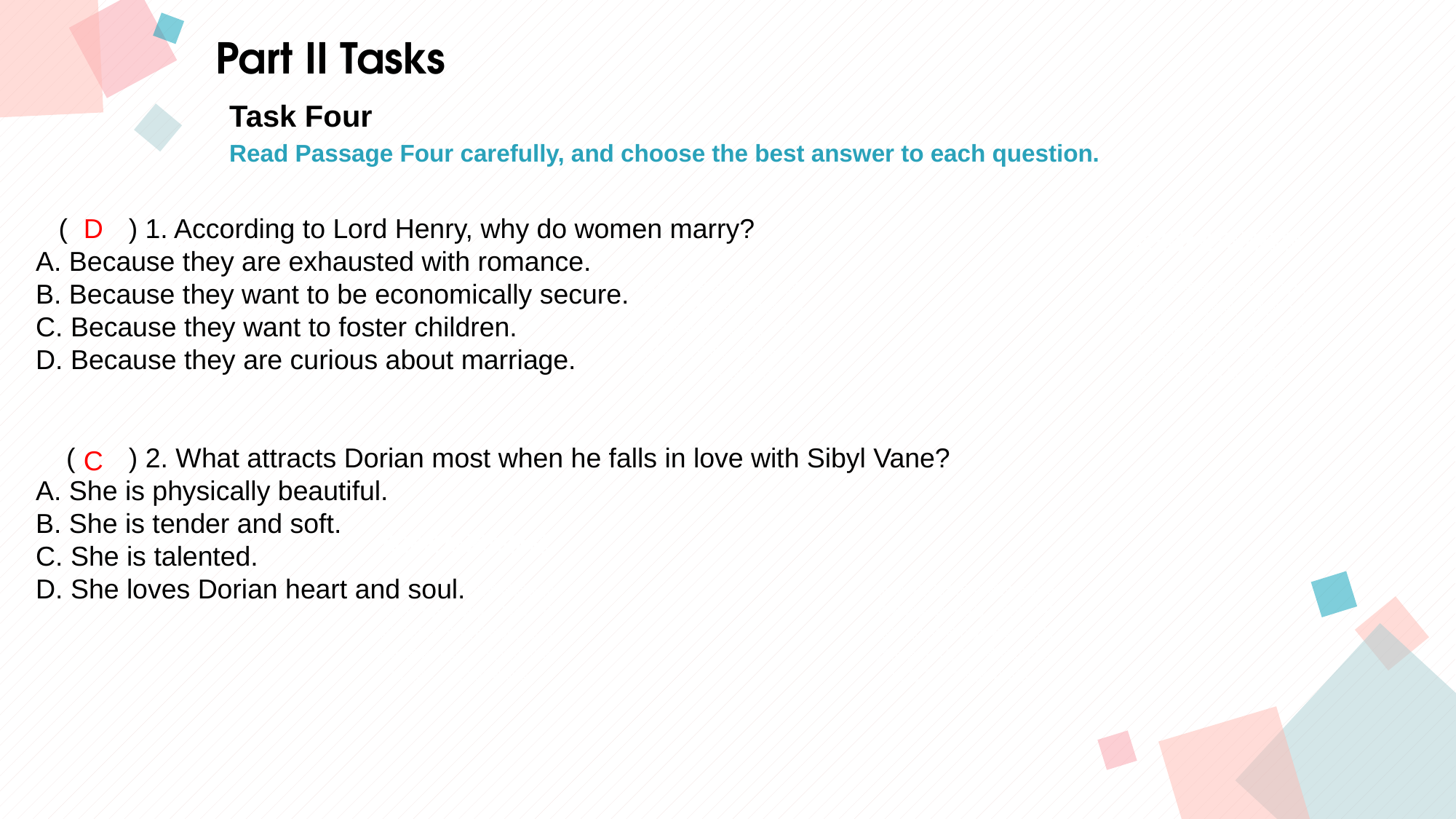

Part II Tasks
Task Four
Read Passage Four carefully, and choose the best answer to each question.
   (        ) 1. According to Lord Henry, why do women marry?
A. Because they are exhausted with romance.
B. Because they want to be economically secure.
C. Because they want to foster children.
D. Because they are curious about marriage.

    (       ) 2. What attracts Dorian most when he falls in love with Sibyl Vane?
A. She is physically beautiful.
B. She is tender and soft.
C. She is talented.
D. She loves Dorian heart and soul.
D
点击此处添加标题
点击此处添加标题
标题数字等都可以通过点击和重新输入进行更改，顶部“开始”面板中可以对字体、字号、颜色等进行修改。建议正文8-14号字，1.3倍字间距。
标题数字等都可以通过点击和重新输入进行更改，顶部“开始”面板中可以对字体、字号、颜色等进行修改。建议正文8-14号字，1.3倍字间距。
标题数字等都可以通过点击和重新输入进行更改，顶部“开始”面板中可以对字体、字号、颜色等进行修改。建议正文8-14号字，1.3倍字间距。
C
点击此处添加标题
标题数字等都可以通过点击和重新输入进行更改，顶部“开始”面板中可以对字体、字号、颜色等进行修改。建议正文8-14号字，1.3倍字间距。
标题数字等都可以通过点击和重新输入进行更改，顶部“开始”面板中可以对字体、字号、颜色等进行修改。建议正文8-14号字，1.3倍字间距。